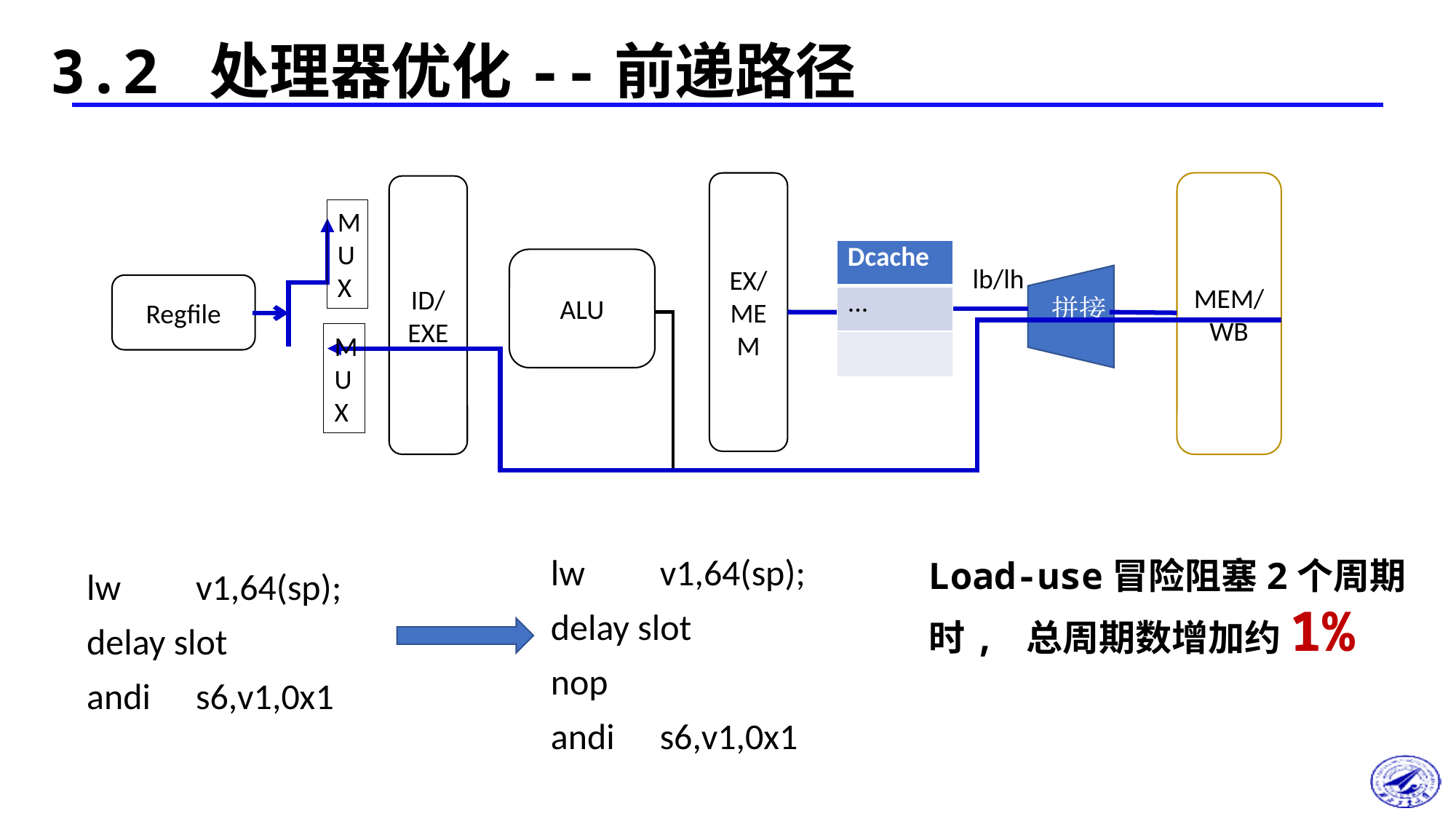

3.2 处理器优化--前递路径
EX/
MEM
MEM/
WB
ID/
EXE
MUX
| Dcache |
| --- |
| ... |
|  |
ALU
lb/lh

Regfile
 拼接
MUX
lw	v1,64(sp);
delay slot
nop
andi	s6,v1,0x1
lw	v1,64(sp);
delay slot
andi	s6,v1,0x1
Load-use冒险阻塞2个周期时, 总周期数增加约1%

11